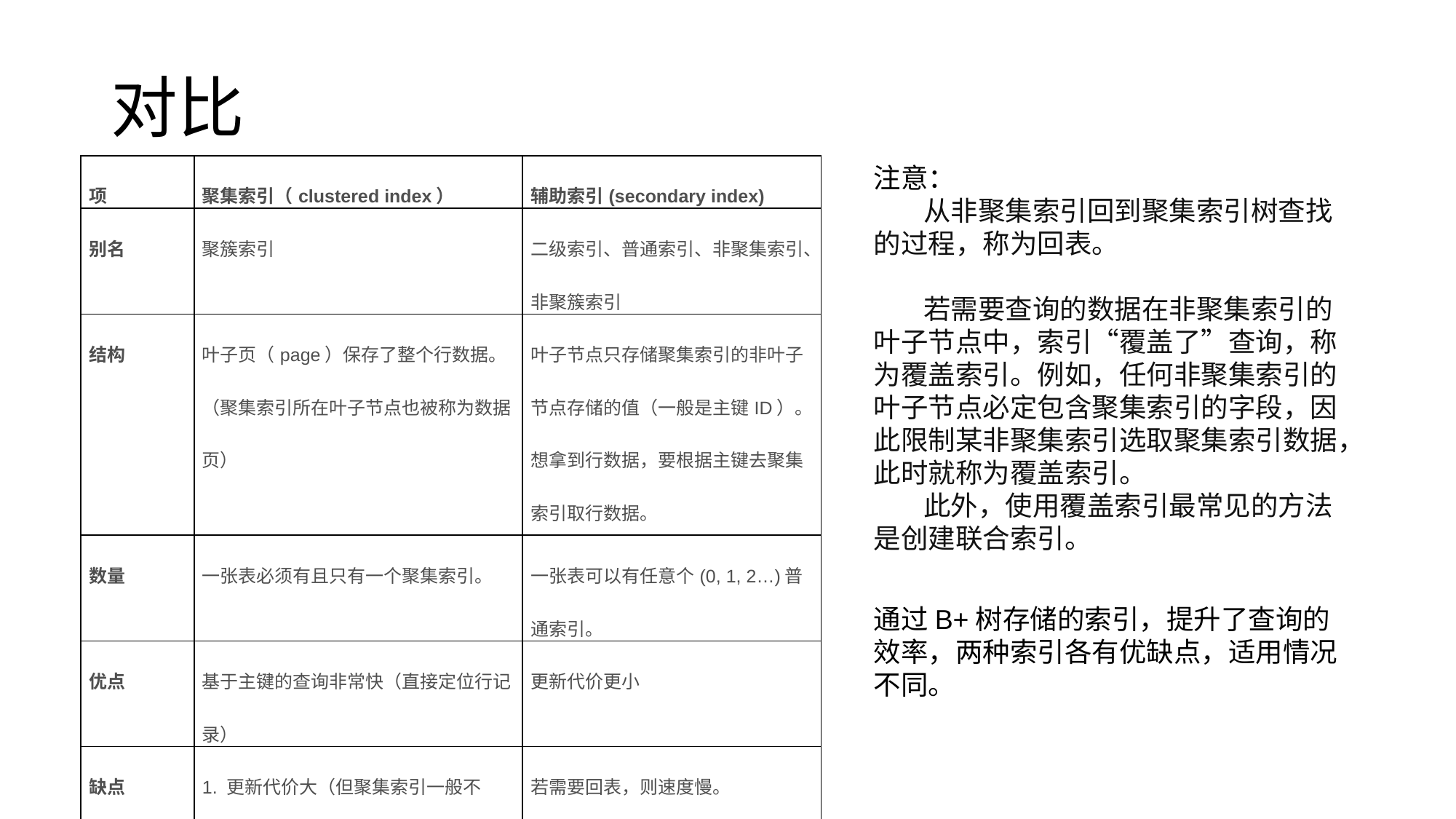

# 对比
| 项 | 聚集索引（clustered index） | 辅助索引(secondary index) |
| --- | --- | --- |
| 别名 | 聚簇索引 | 二级索引、普通索引、非聚集索引、非聚簇索引 |
| 结构 | 叶子页（page）保存了整个行数据。 （聚集索引所在叶子节点也被称为数据页） | 叶子节点只存储聚集索引的非叶子节点存储的值（一般是主键ID）。 想拿到行数据，要根据主键去聚集索引取行数据。 |
| 数量 | 一张表必须有且只有一个聚集索引。 | 一张表可以有任意个(0, 1, 2…)普通索引。 |
| 优点 | 基于主键的查询非常快（直接定位行记录） | 更新代价更小 |
| 缺点 | 1. 更新代价大（但聚集索引一般不变） 2. 依赖于有序的数据 | 若需要回表，则速度慢。 （若覆盖索引，则速度快。） |
注意：
       从非聚集索引回到聚集索引树查找的过程，称为回表。

       若需要查询的数据在非聚集索引的叶子节点中，索引“覆盖了”查询，称为覆盖索引。例如，任何非聚集索引的叶子节点必定包含聚集索引的字段，因此限制某非聚集索引选取聚集索引数据，此时就称为覆盖索引。
       此外，使用覆盖索引最常见的方法是创建联合索引。
通过B+树存储的索引，提升了查询的效率，两种索引各有优缺点，适用情况不同。